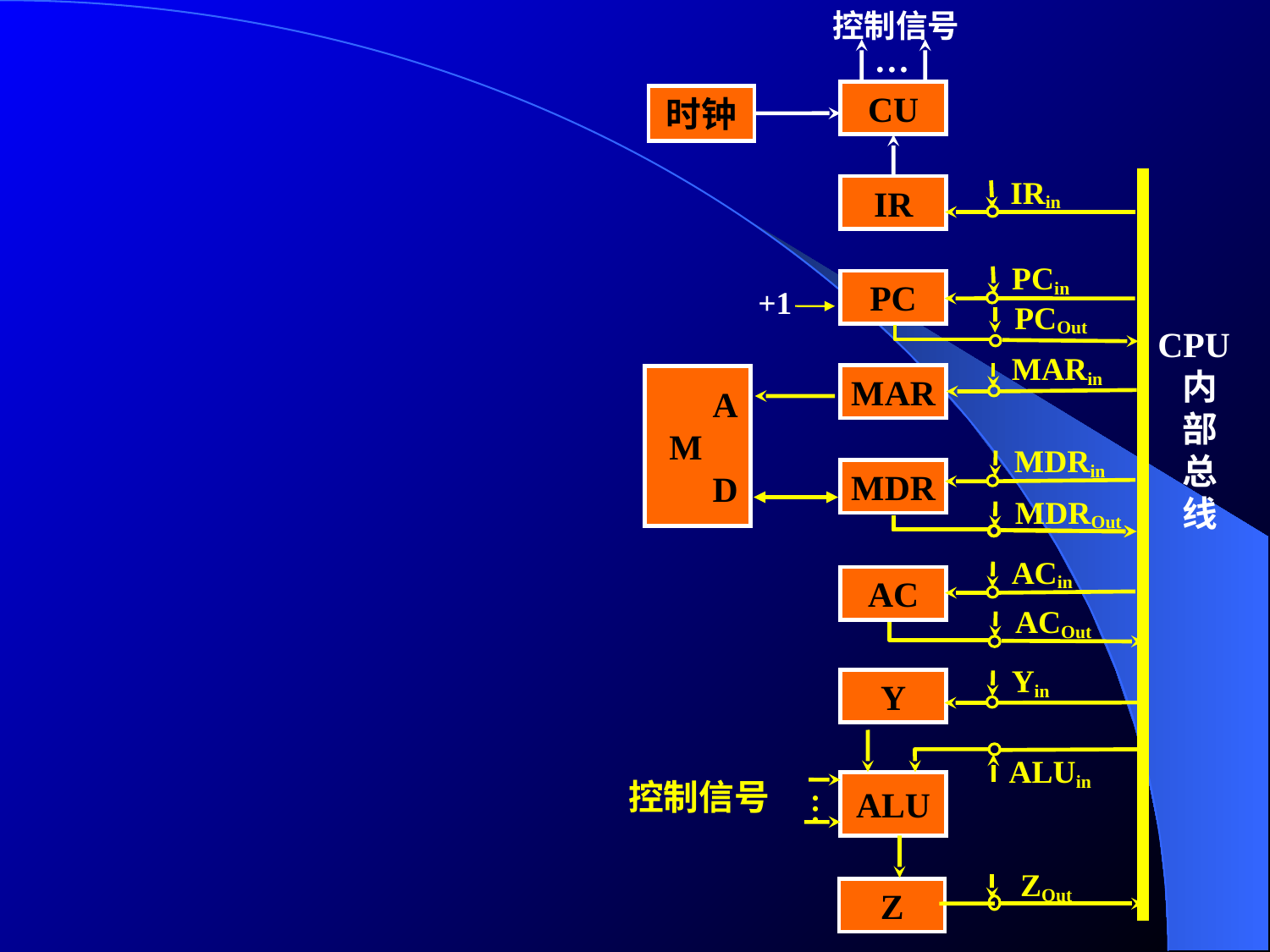

控制信号
…

CU
时钟

IRin

IR

PCin

PC
+1
PCOut

CPU
  内
  部
  总
  线

MARin

MAR
A
 M
D

MDRin

MDR

MDROut

ACin

AC

ACOut

Yin

Y

ALUin

控制信号

…

ALU

ZOut

Z